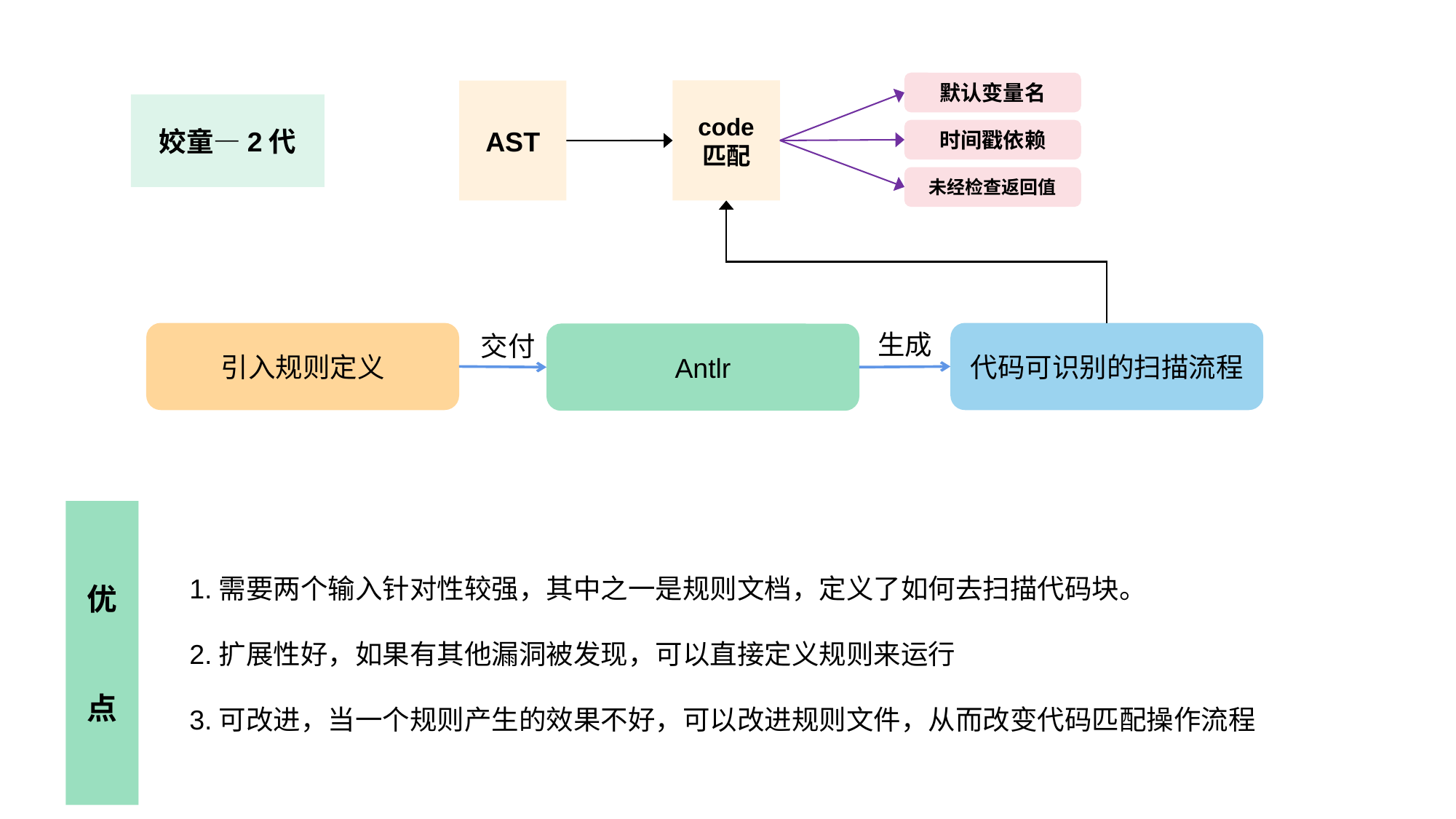

默认变量名
code
匹配
AST
姣童—2代
时间戳依赖
未经检查返回值
生成
引入规则定义
代码可识别的扫描流程
交付
Antlr
优

点
1.需要两个输入针对性较强，其中之一是规则文档，定义了如何去扫描代码块。
2.扩展性好，如果有其他漏洞被发现，可以直接定义规则来运行
3.可改进，当一个规则产生的效果不好，可以改进规则文件，从而改变代码匹配操作流程